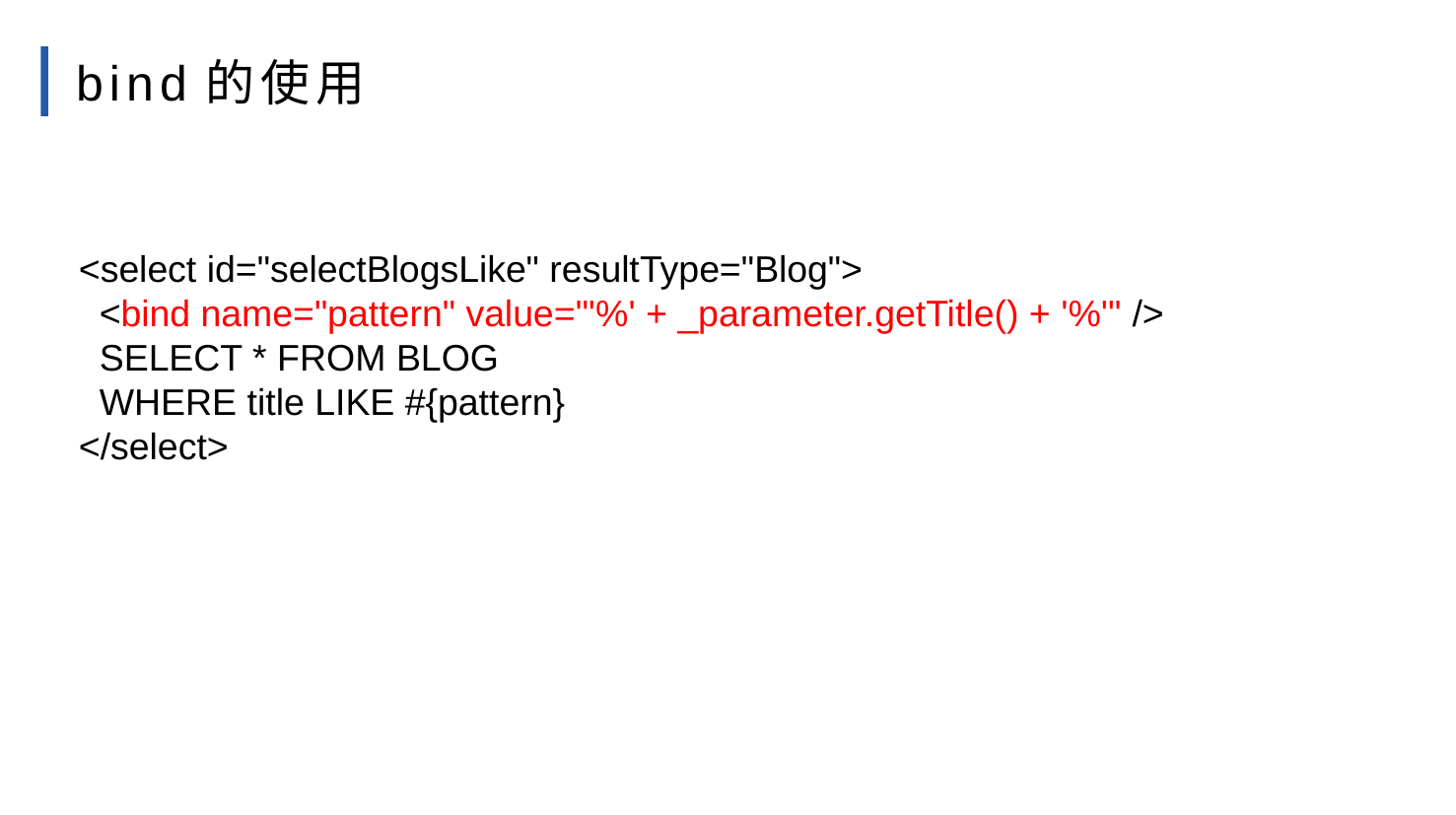

bind的使用
<select id="selectBlogsLike" resultType="Blog">
  <bind name="pattern" value="'%' + _parameter.getTitle() + '%'" />
  SELECT * FROM BLOG
  WHERE title LIKE #{pattern}
</select>